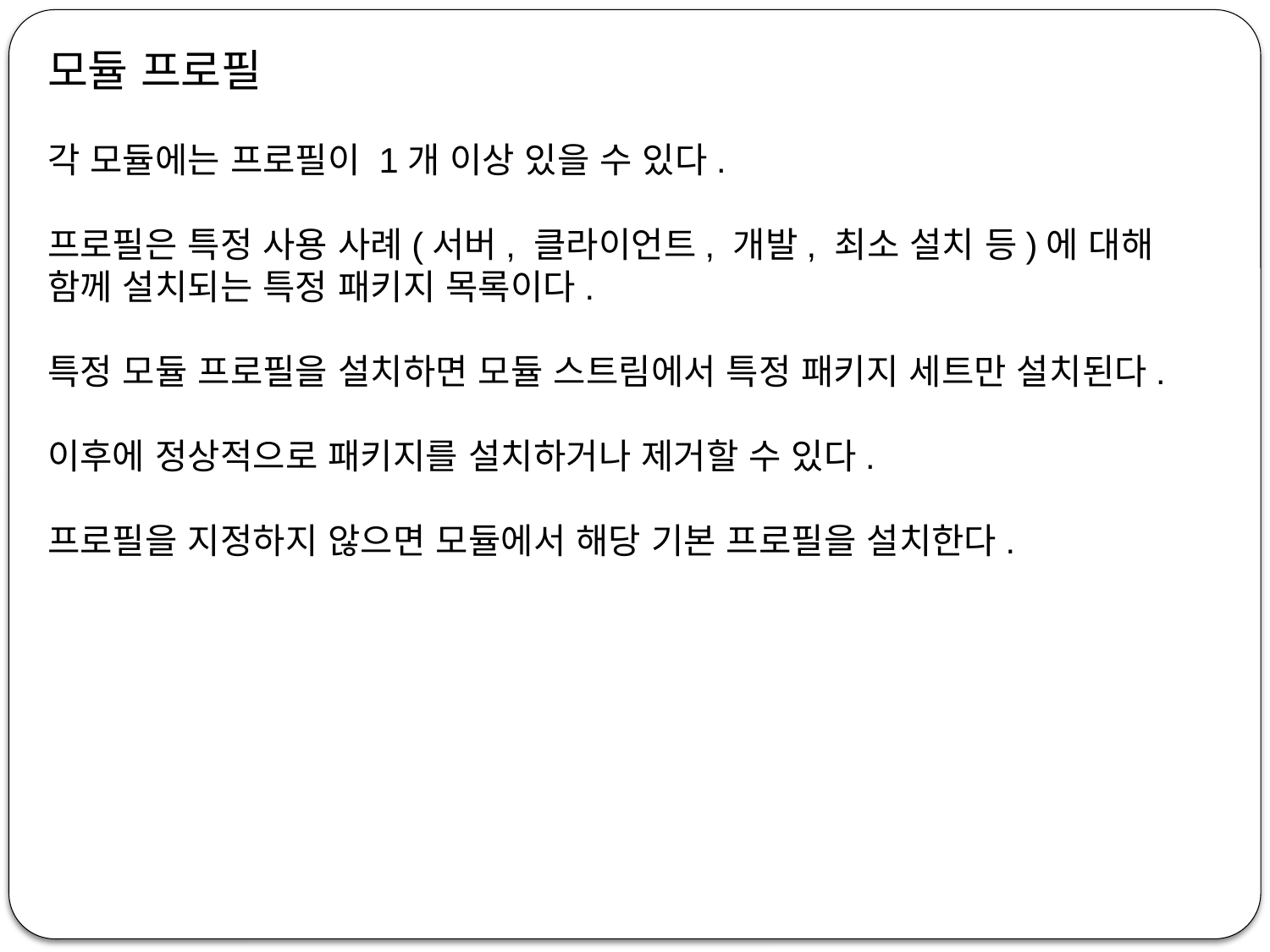

모듈 프로필

각 모듈에는 프로필이 1개 이상 있을 수 있다.

프로필은 특정 사용 사례(서버, 클라이언트, 개발, 최소 설치 등)에 대해 함께 설치되는 특정 패키지 목록이다.

특정 모듈 프로필을 설치하면 모듈 스트림에서 특정 패키지 세트만 설치된다.

이후에 정상적으로 패키지를 설치하거나 제거할 수 있다.

프로필을 지정하지 않으면 모듈에서 해당 기본 프로필을 설치한다.